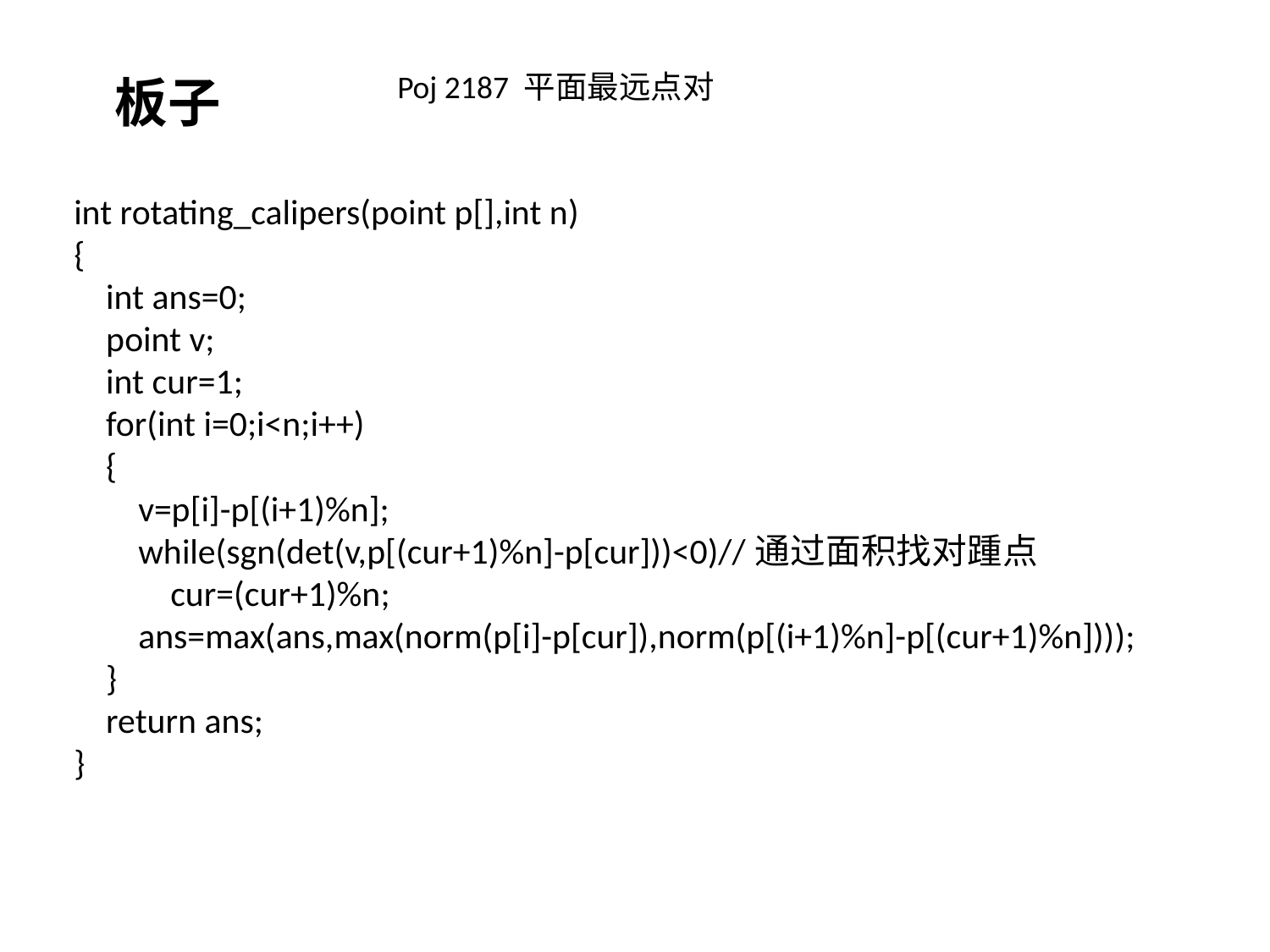

板子
Poj 2187 平面最远点对
int rotating_calipers(point p[],int n)
{
    int ans=0;
    point v;
    int cur=1;
    for(int i=0;i<n;i++)
    {
        v=p[i]-p[(i+1)%n];
        while(sgn(det(v,p[(cur+1)%n]-p[cur]))<0)//通过面积找对踵点
            cur=(cur+1)%n;
        ans=max(ans,max(norm(p[i]-p[cur]),norm(p[(i+1)%n]-p[(cur+1)%n])));
    }
    return ans;
}